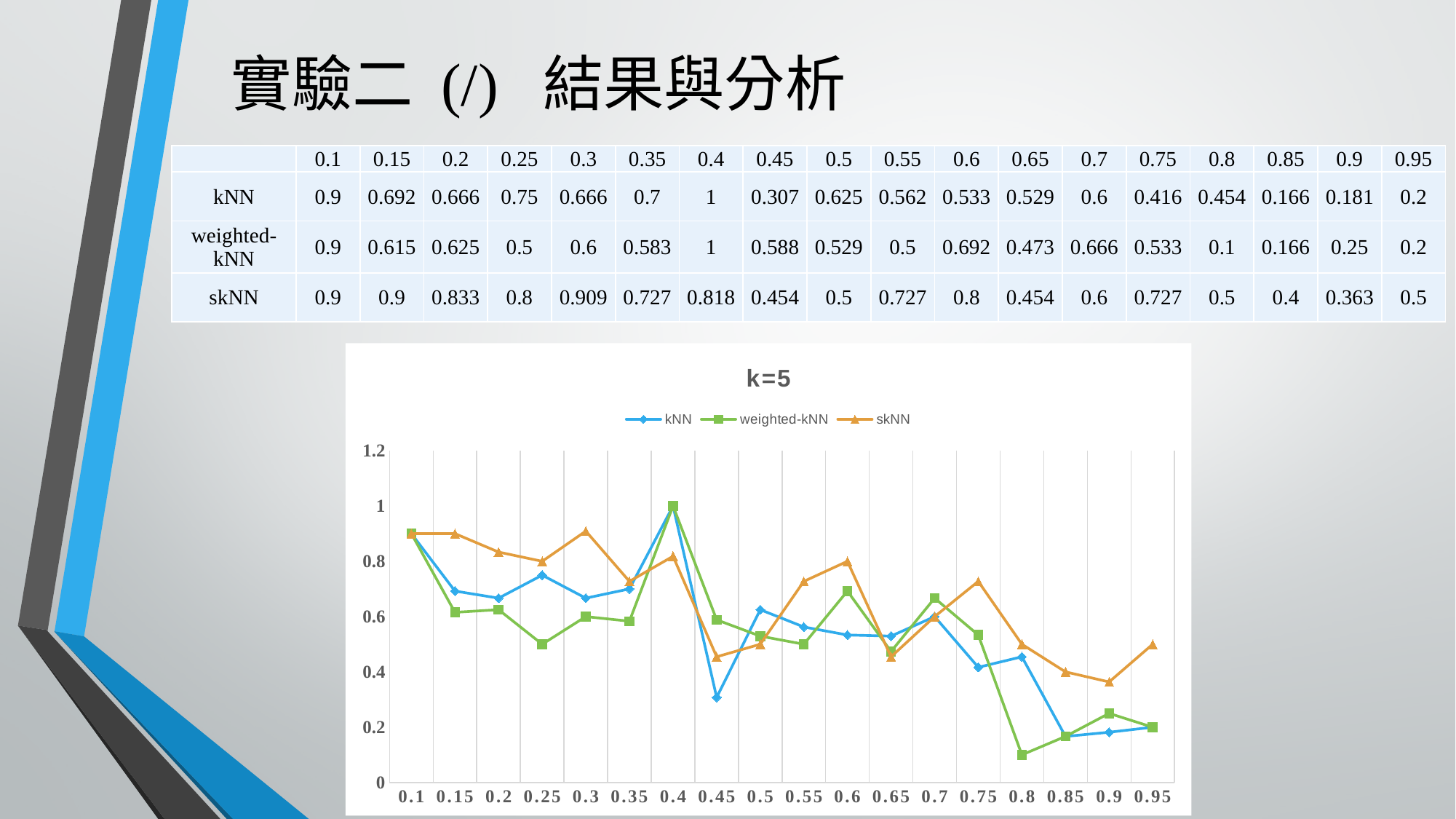

實驗二 (/)  結果與分析
|  | 0.1 | 0.15 | 0.2 | 0.25 | 0.3 | 0.35 | 0.4 | 0.45 | 0.5 | 0.55 | 0.6 | 0.65 | 0.7 | 0.75 | 0.8 | 0.85 | 0.9 | 0.95 |
| --- | --- | --- | --- | --- | --- | --- | --- | --- | --- | --- | --- | --- | --- | --- | --- | --- | --- | --- |
| kNN | 0.9 | 0.692 | 0.666 | 0.75 | 0.666 | 0.7 | 1 | 0.307 | 0.625 | 0.562 | 0.533 | 0.529 | 0.6 | 0.416 | 0.454 | 0.166 | 0.181 | 0.2 |
| weighted-kNN | 0.9 | 0.615 | 0.625 | 0.5 | 0.6 | 0.583 | 1 | 0.588 | 0.529 | 0.5 | 0.692 | 0.473 | 0.666 | 0.533 | 0.1 | 0.166 | 0.25 | 0.2 |
| skNN | 0.9 | 0.9 | 0.833 | 0.8 | 0.909 | 0.727 | 0.818 | 0.454 | 0.5 | 0.727 | 0.8 | 0.454 | 0.6 | 0.727 | 0.5 | 0.4 | 0.363 | 0.5 |

### Chart: k=5

| Category | kNN | weighted-kNN | skNN |
|---|---|---|---|
| 0.1 | 0.9 | 0.9 | 0.9 |
| 0.15 | 0.692307692307692 | 0.615384615384615 | 0.9 |
| 0.2 | 0.666666666666666 | 0.625 | 0.833333333333333 |
| 0.25 | 0.75 | 0.5 | 0.8 |
| 0.3 | 0.666666666666666 | 0.6 | 0.909090909090909 |
| 0.35 | 0.7 | 0.583333333333333 | 0.727272727272727 |
| 0.4 | 1.0 | 1.0 | 0.818181818181818 |
| 0.45 | 0.307692307692307 | 0.588235294117647 | 0.454545454545454 |
| 0.5 | 0.625 | 0.529411764705882 | 0.5 |
| 0.55000000000000004 | 0.5625 | 0.5 | 0.727272727272727 |
| 0.6 | 0.533333333333333 | 0.692307692307692 | 0.8 |
| 0.65 | 0.529411764705882 | 0.473684210526315 | 0.454545454545454 |
| 0.7 | 0.6 | 0.666666666666666 | 0.6 |
| 0.75 | 0.416666666666666 | 0.533333333333333 | 0.727272727272727 |
| 0.8 | 0.454545454545454 | 0.1 | 0.5 |
| 0.85 | 0.166666666666666 | 0.166666666666666 | 0.4 |
| 0.9 | 0.181818181818181 | 0.25 | 0.363636363636363 |
| 0.95 | 0.2 | 0.2 | 0.5 |